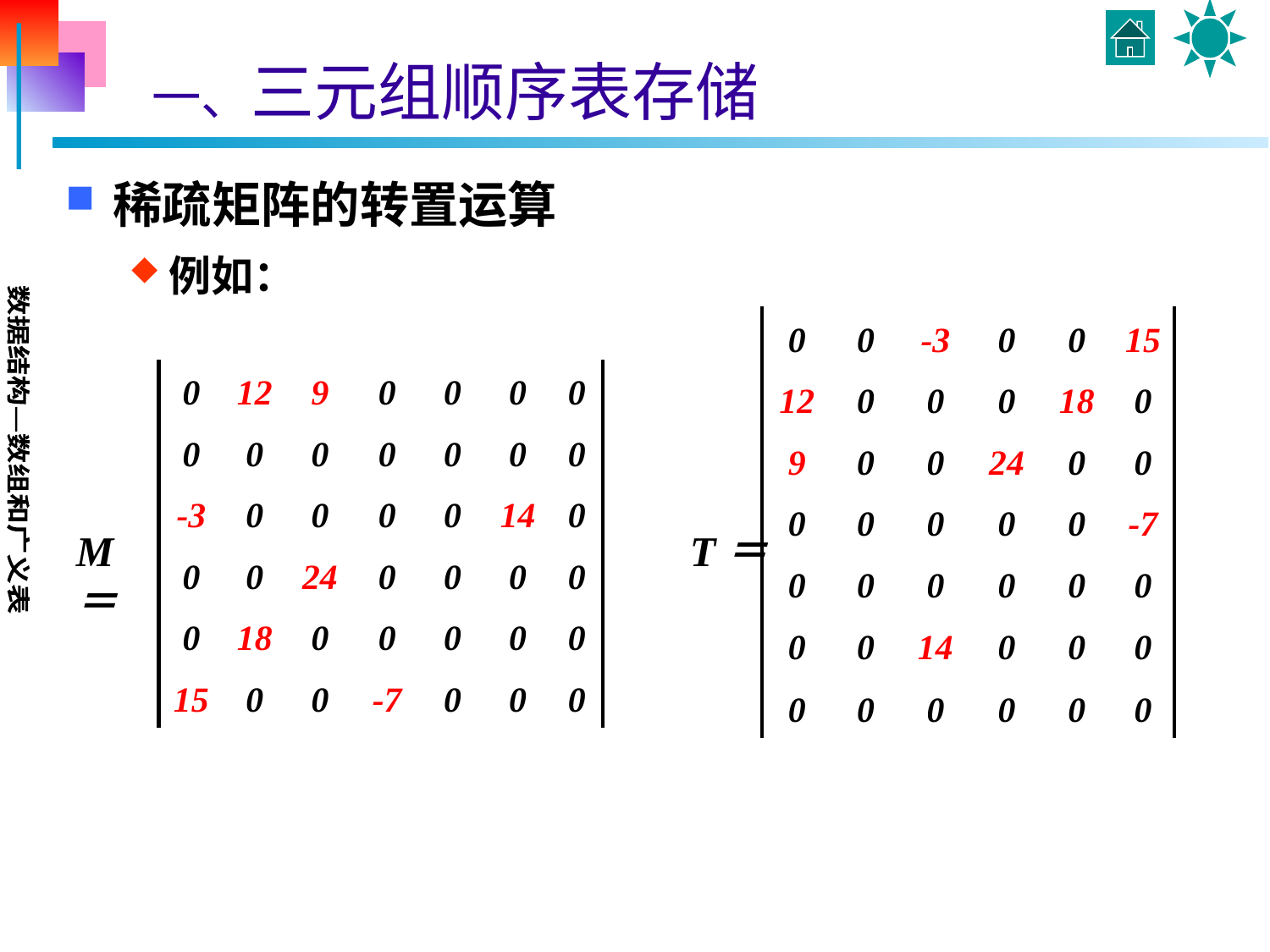

# 一、三元组顺序表存储
稀疏矩阵的转置运算
例如：

| 0 | 0 | -3 | 0 | 0 | 15 |  |
| --- | --- | --- | --- | --- | --- | --- |
| 12 | 0 | 0 | 0 | 18 | 0 |  |
| 9 | 0 | 0 | 24 | 0 | 0 |  |
| 0 | 0 | 0 | 0 | 0 | -7 |  |
| 0 | 0 | 0 | 0 | 0 | 0 |  |
| 0 | 0 | 14 | 0 | 0 | 0 |  |
| 0 | 0 | 0 | 0 | 0 | 0 |  |
| 0 | 12 | 9 | 0 | 0 | 0 | 0 |
| --- | --- | --- | --- | --- | --- | --- |
| 0 | 0 | 0 | 0 | 0 | 0 | 0 |
| -3 | 0 | 0 | 0 | 0 | 14 | 0 |
| 0 | 0 | 24 | 0 | 0 | 0 | 0 |
| 0 | 18 | 0 | 0 | 0 | 0 | 0 |
| 15 | 0 | 0 | -7 | 0 | 0 | 0 |
M＝
T＝
46